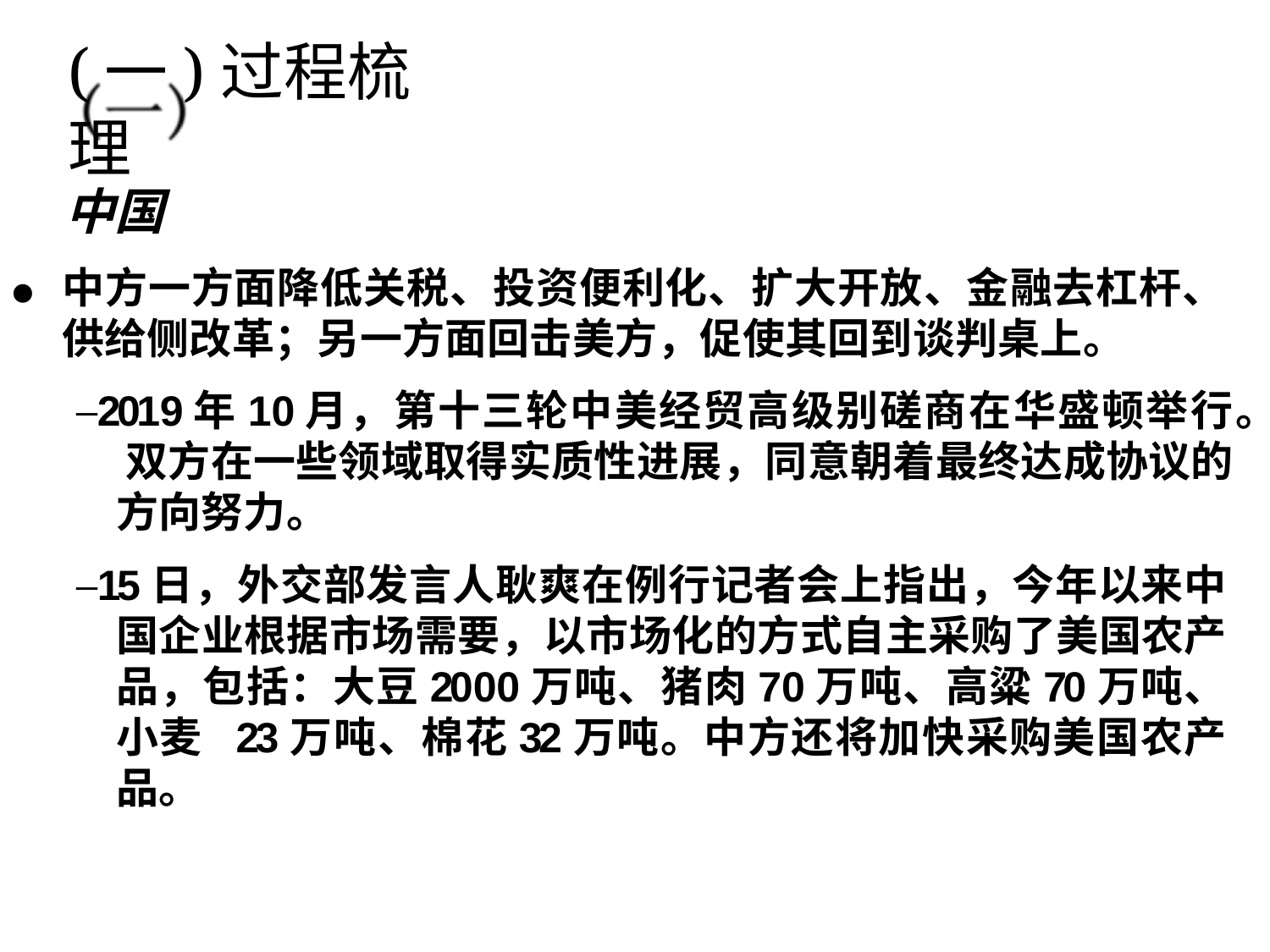

# (一)过程梳理
中国
⚫	中方一方面降低关税、投资便利化、扩大开放、金融去杠杆、 供给侧改革；另一方面回击美方，促使其回到谈判桌上。
–2019年10月，第十三轮中美经贸高级别磋商在华盛顿举行。 双方在一些领域取得实质性进展，同意朝着最终达成协议的 方向努力。
–15日，外交部发言人耿爽在例行记者会上指出，今年以来中 国企业根据市场需要，以市场化的方式自主采购了美国农产 品，包括：大豆2000万吨、猪肉70万吨、高粱70万吨、小麦  23万吨、棉花32万吨。中方还将加快采购美国农产品。